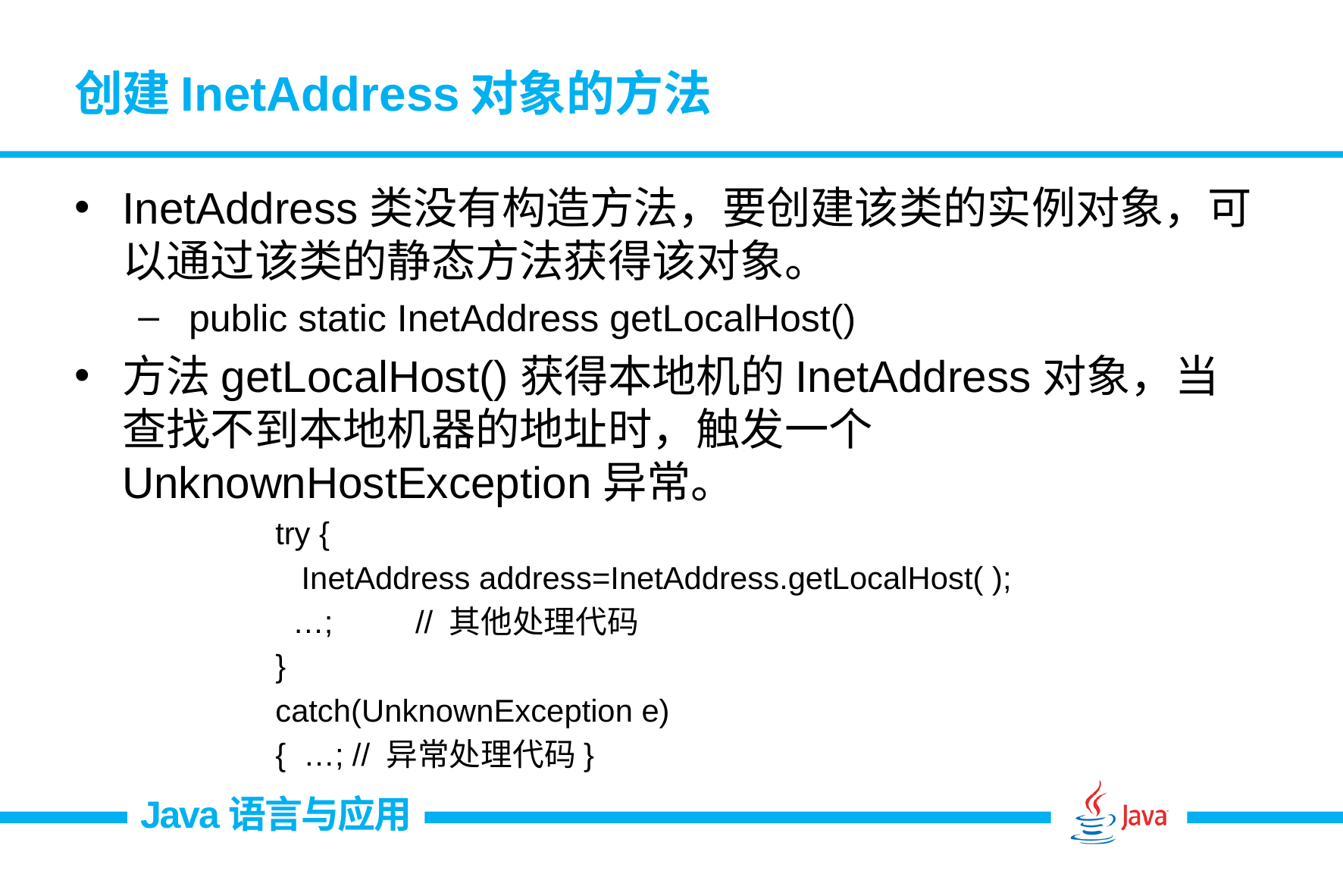

# 创建InetAddress对象的方法
InetAddress类没有构造方法，要创建该类的实例对象，可以通过该类的静态方法获得该对象。
 public static InetAddress getLocalHost()
方法getLocalHost()获得本地机的InetAddress对象，当查找不到本地机器的地址时，触发一个UnknownHostException异常。
try {
   InetAddress address=InetAddress.getLocalHost( );
  …;    	// 其他处理代码
}
catch(UnknownException e)
{  …; // 异常处理代码}